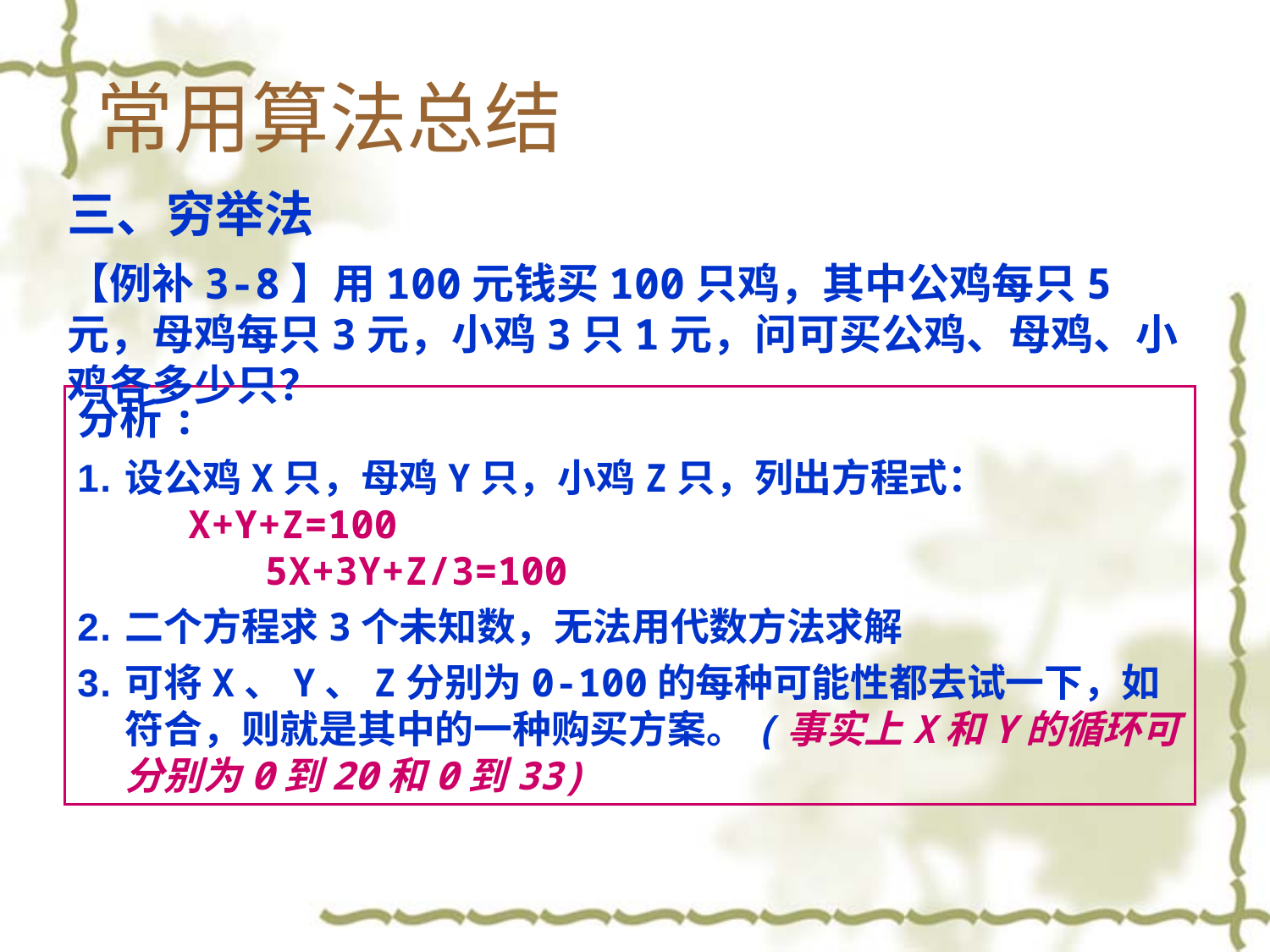

# 常用算法总结
三、穷举法
【例补3-8】用100元钱买100只鸡，其中公鸡每只5元，母鸡每只3元，小鸡3只1元，问可买公鸡、母鸡、小鸡各多少只？
分析:
设公鸡X只，母鸡Y只，小鸡Z只，列出方程式：
      X+Y+Z=100
      5X+3Y+Z/3=100
二个方程求3个未知数，无法用代数方法求解
可将X、Y、Z分别为0-100的每种可能性都去试一下，如符合，则就是其中的一种购买方案。(事实上X和Y的循环可分别为0到20和0到33)